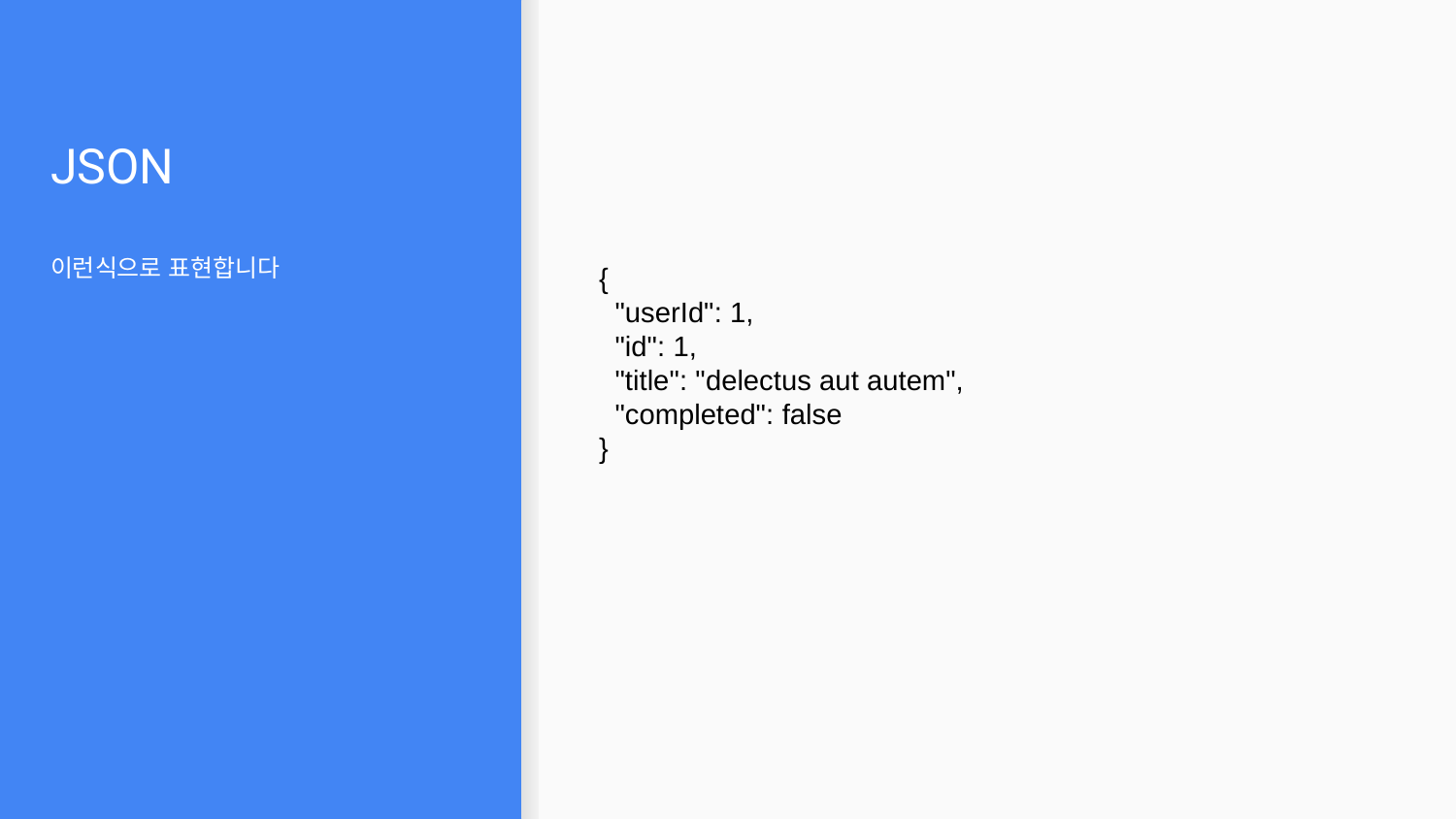

# JSON
이런식으로 표현합니다
{
  "userId": 1,
  "id": 1,
  "title": "delectus aut autem",
  "completed": false
}